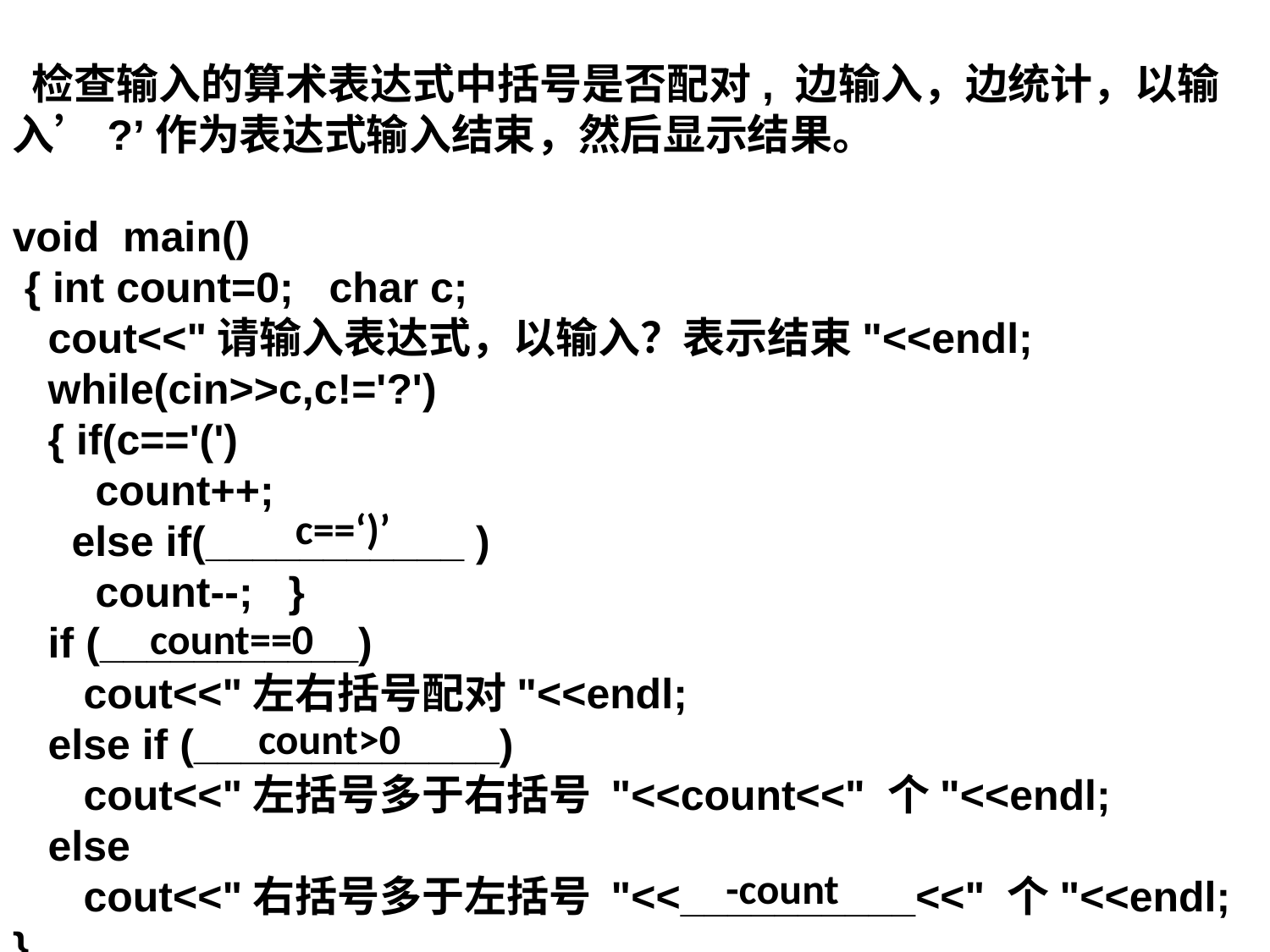

检查输入的算术表达式中括号是否配对, 边输入，边统计，以输入’?’作为表达式输入结束，然后显示结果。

void  main()
 { int count=0;   char c;
   cout<<"请输入表达式，以输入？表示结束"<<endl;
   while(cin>>c,c!='?')
   { if(c=='(')
       count++;
     else if(___________ )
       count--;   }
   if (___________)
      cout<<"左右括号配对"<<endl;
   else if (_____________)
      cout<<"左括号多于右括号 "<<count<<" 个"<<endl;
   else
      cout<<"右括号多于左括号 "<<__________<<" 个"<<endl;
}
c==‘)’
count==0
count>0
-count